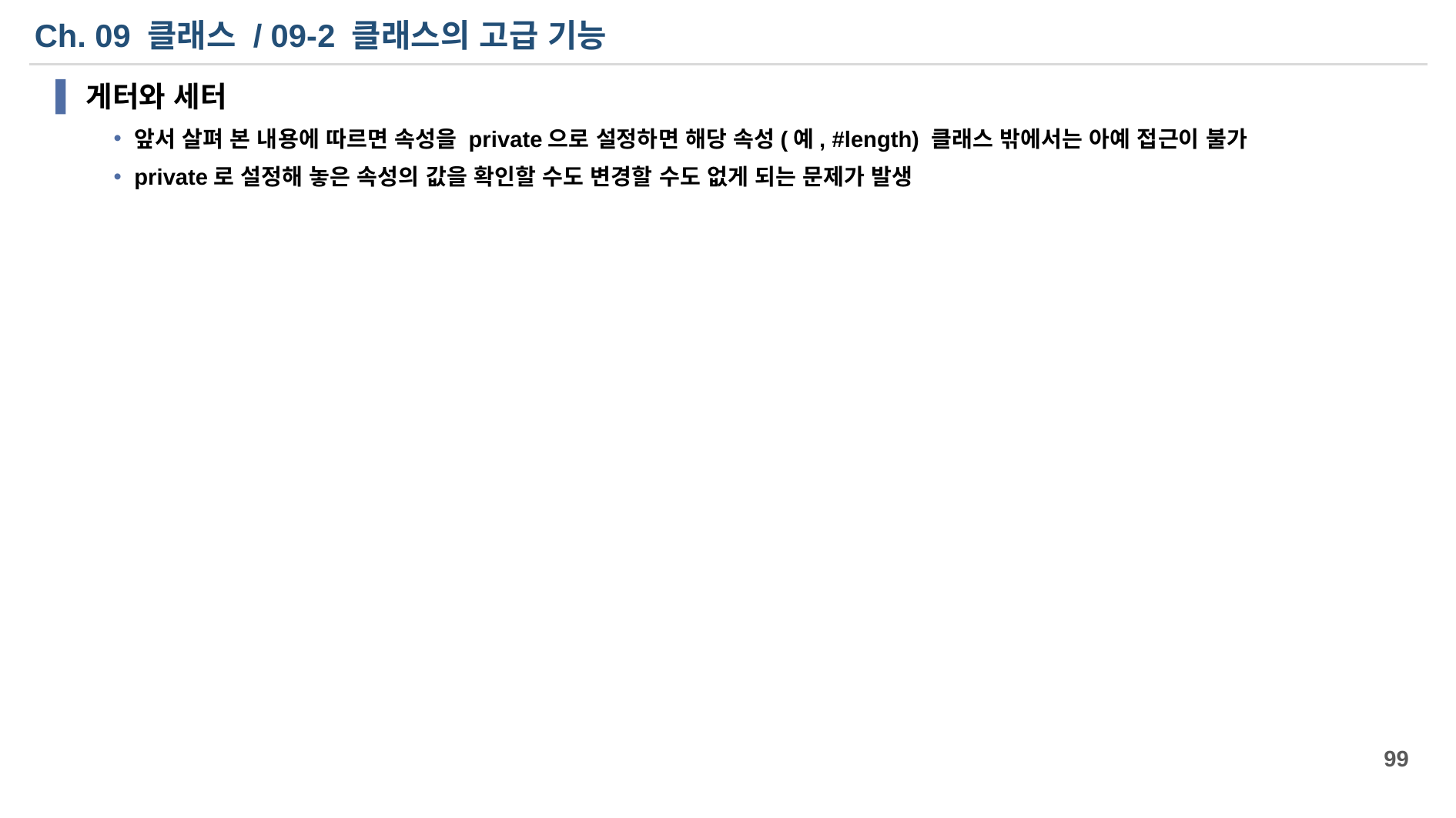

# Ch. 09 클래스 / 09-2 클래스의 고급 기능
게터와 세터
앞서 살펴 본 내용에 따르면 속성을 private으로 설정하면 해당 속성(예, #length) 클래스 밖에서는 아예 접근이 불가
private로 설정해 놓은 속성의 값을 확인할 수도 변경할 수도 없게 되는 문제가 발생
99